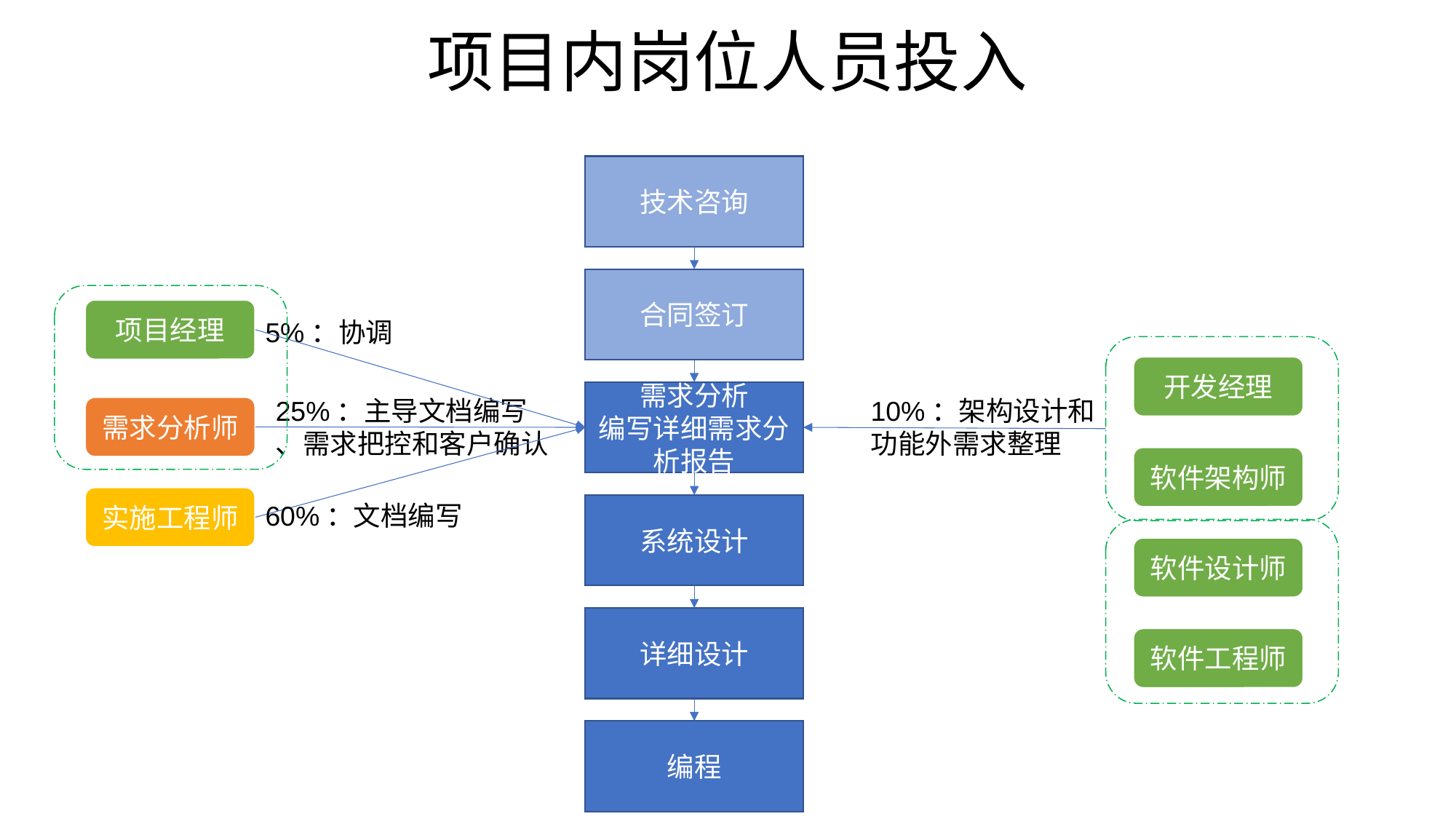

# 项目内岗位人员投入
技术咨询
合同签订

项目经理
5%：协调

开发经理
需求分析
编写详细需求分析报告
25%：主导文档编写
、需求把控和客户确认
10%：架构设计和功能外需求整理
需求分析师
软件架构师
实施工程师
60%：文档编写
系统设计

软件设计师
详细设计
软件工程师
编程